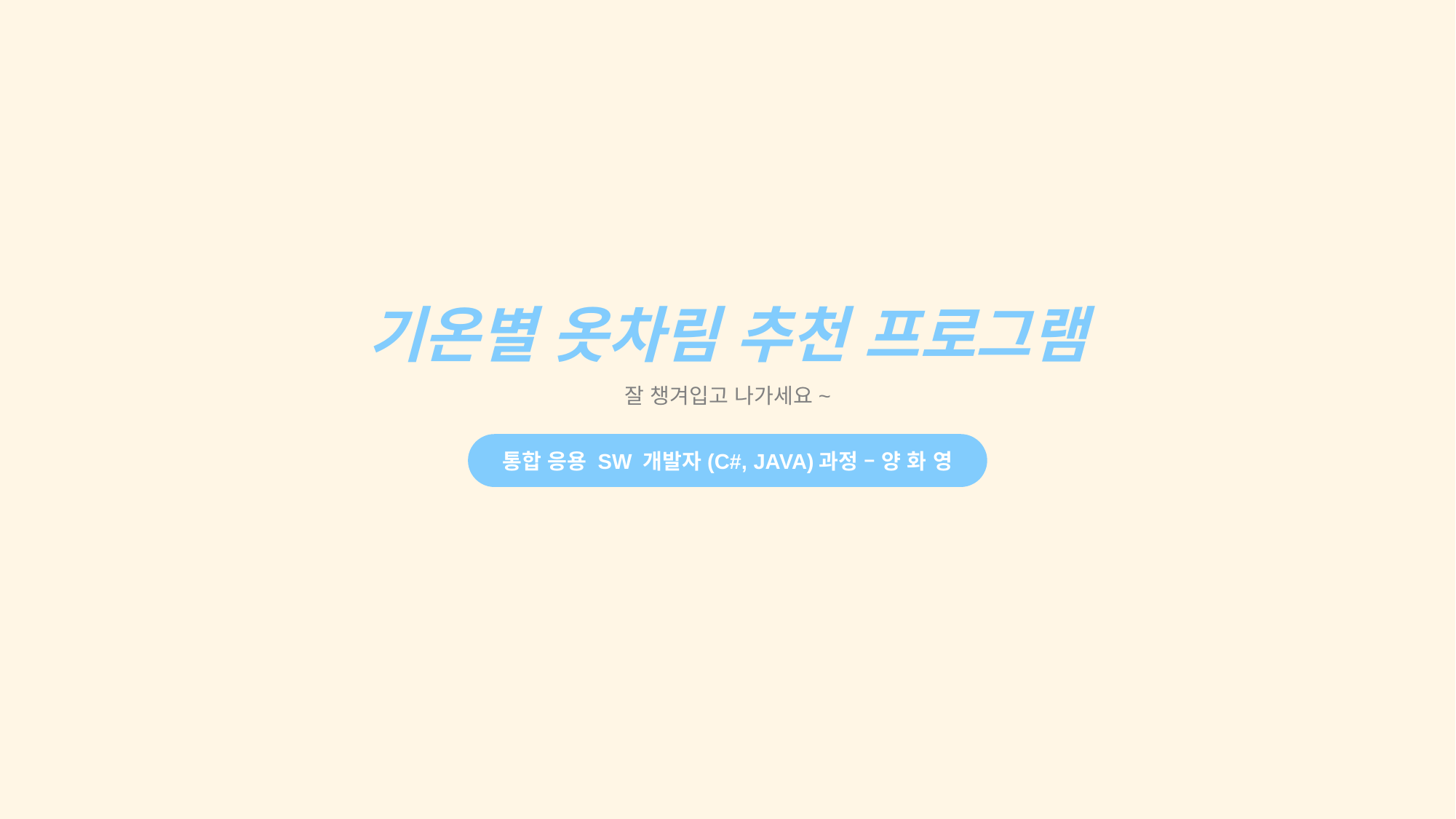

기온별 옷차림 추천 프로그램
잘 챙겨입고 나가세요~
통합 응용 SW 개발자(C#, JAVA)과정 – 양 화 영